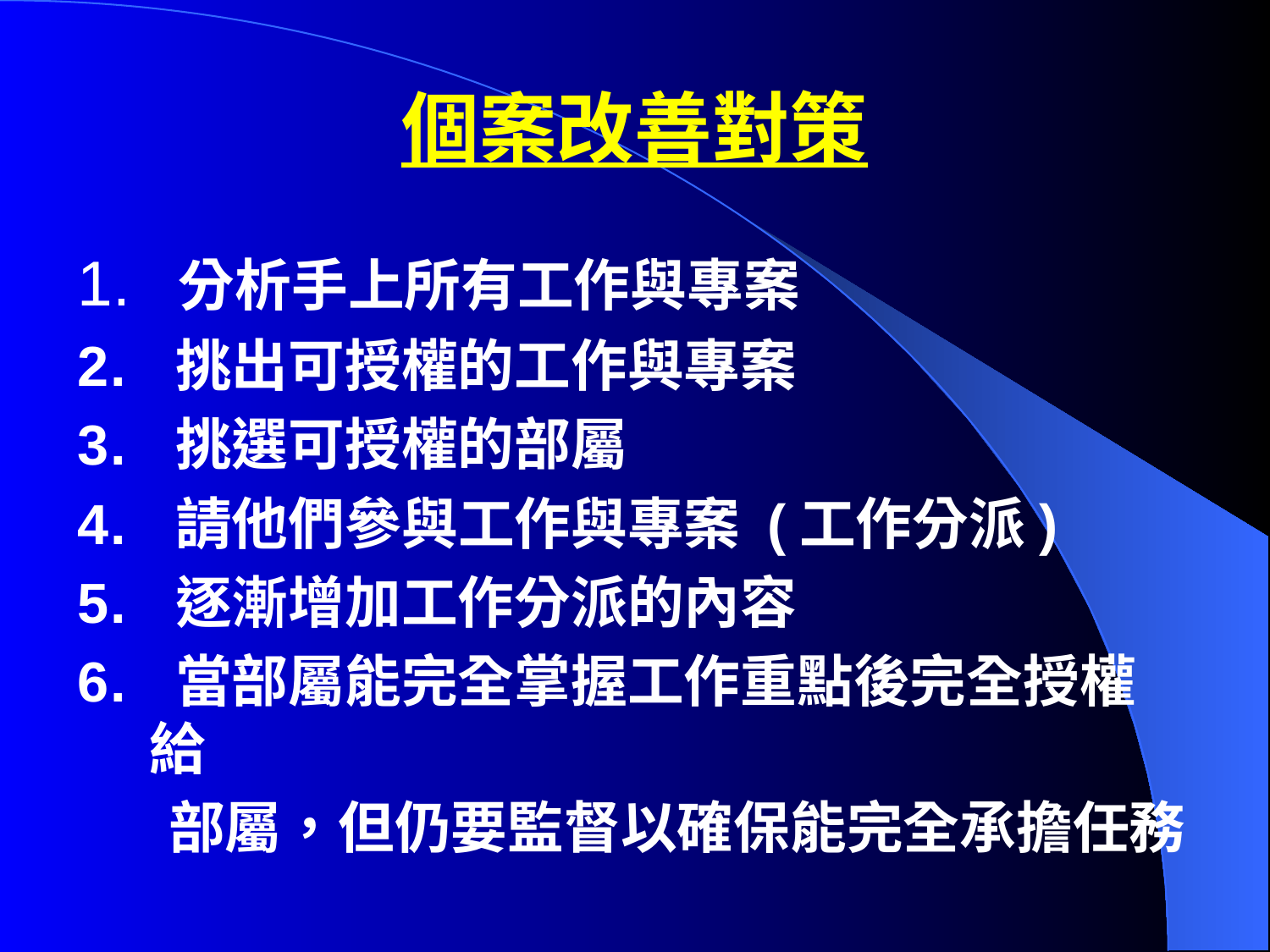

# 個案改善對策
 分析手上所有工作與專案
 挑出可授權的工作與專案
 挑選可授權的部屬
 請他們參與工作與專案 (工作分派)
 逐漸增加工作分派的內容
 當部屬能完全掌握工作重點後完全授權給
      部屬，但仍要監督以確保能完全承擔任務
      。